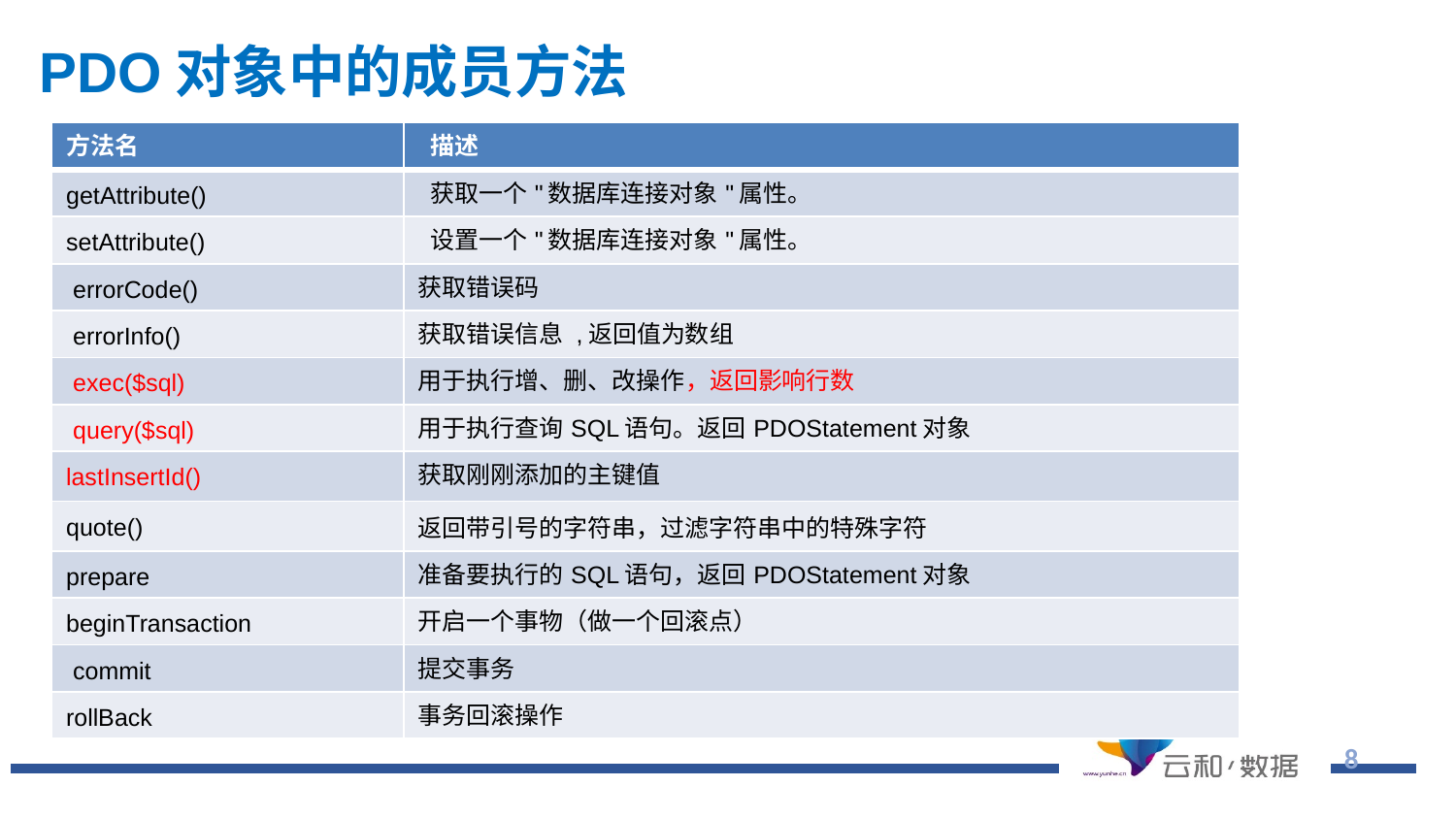

# PDO对象中的成员方法
| 方法名 | 描述 |
| --- | --- |
| getAttribute() | 获取一个"数据库连接对象"属性。 |
| setAttribute() | 设置一个"数据库连接对象"属性。 |
| errorCode() | 获取错误码 |
| errorInfo() | 获取错误信息 ,返回值为数组 |
| exec($sql) | 用于执行增、删、改操作，返回影响行数 |
| query($sql) | 用于执行查询SQL语句。返回PDOStatement对象 |
| lastInsertId() | 获取刚刚添加的主键值 |
| quote() | 返回带引号的字符串，过滤字符串中的特殊字符 |
| prepare | 准备要执行的SQL语句，返回PDOStatement对象 |
| beginTransaction | 开启一个事物（做一个回滚点） |
| commit | 提交事务 |
| rollBack | 事务回滚操作 |
8